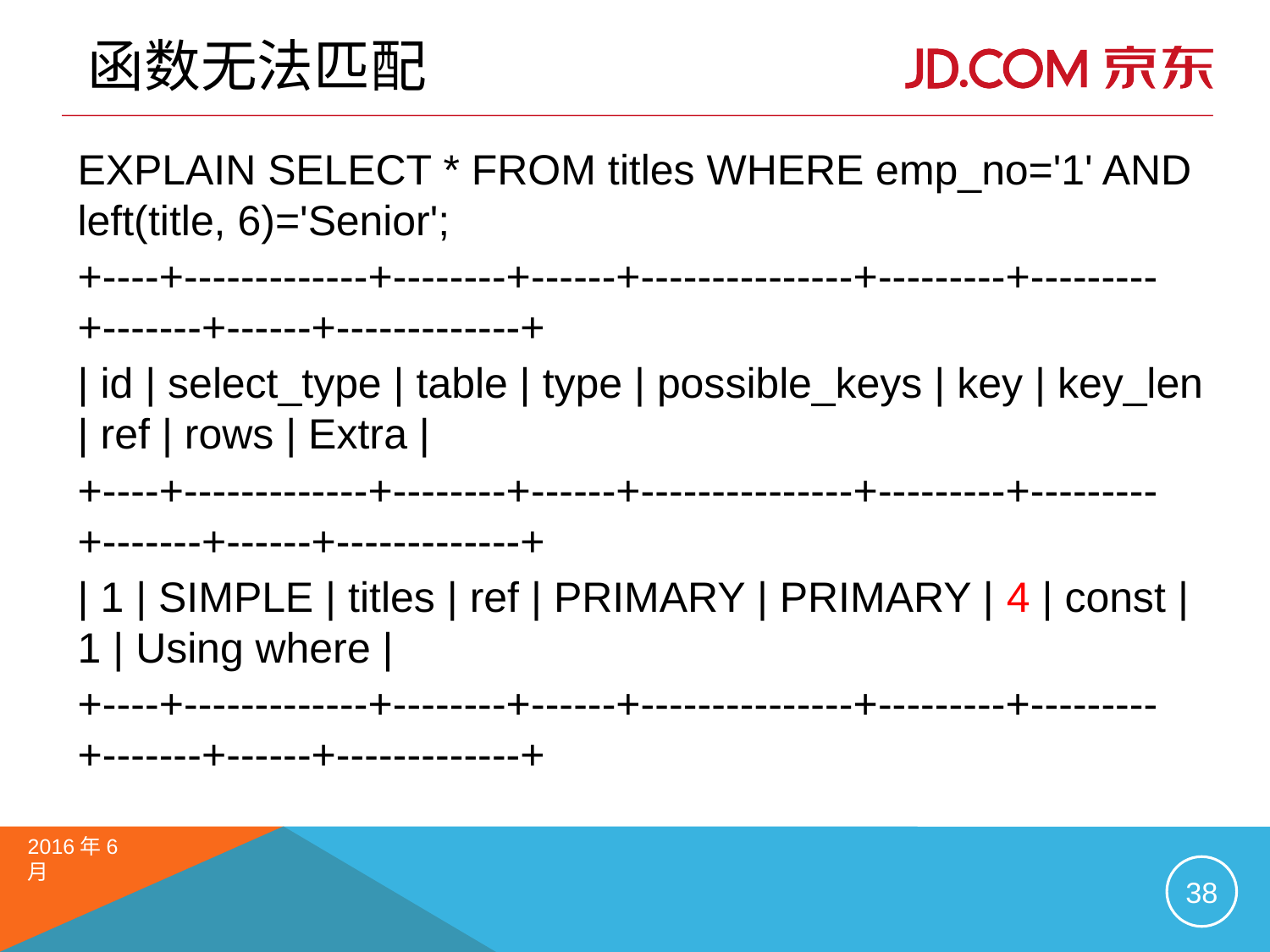

# 函数无法匹配
EXPLAIN SELECT * FROM titles WHERE emp_no='1' AND left(title, 6)='Senior';
+----+-------------+--------+------+---------------+---------+---------+-------+------+-------------+
| id | select_type | table | type | possible_keys | key | key_len | ref | rows | Extra |
+----+-------------+--------+------+---------------+---------+---------+-------+------+-------------+
| 1 | SIMPLE | titles | ref | PRIMARY | PRIMARY | 4 | const | 1 | Using where |
+----+-------------+--------+------+---------------+---------+---------+-------+------+-------------+
2016年6月
38